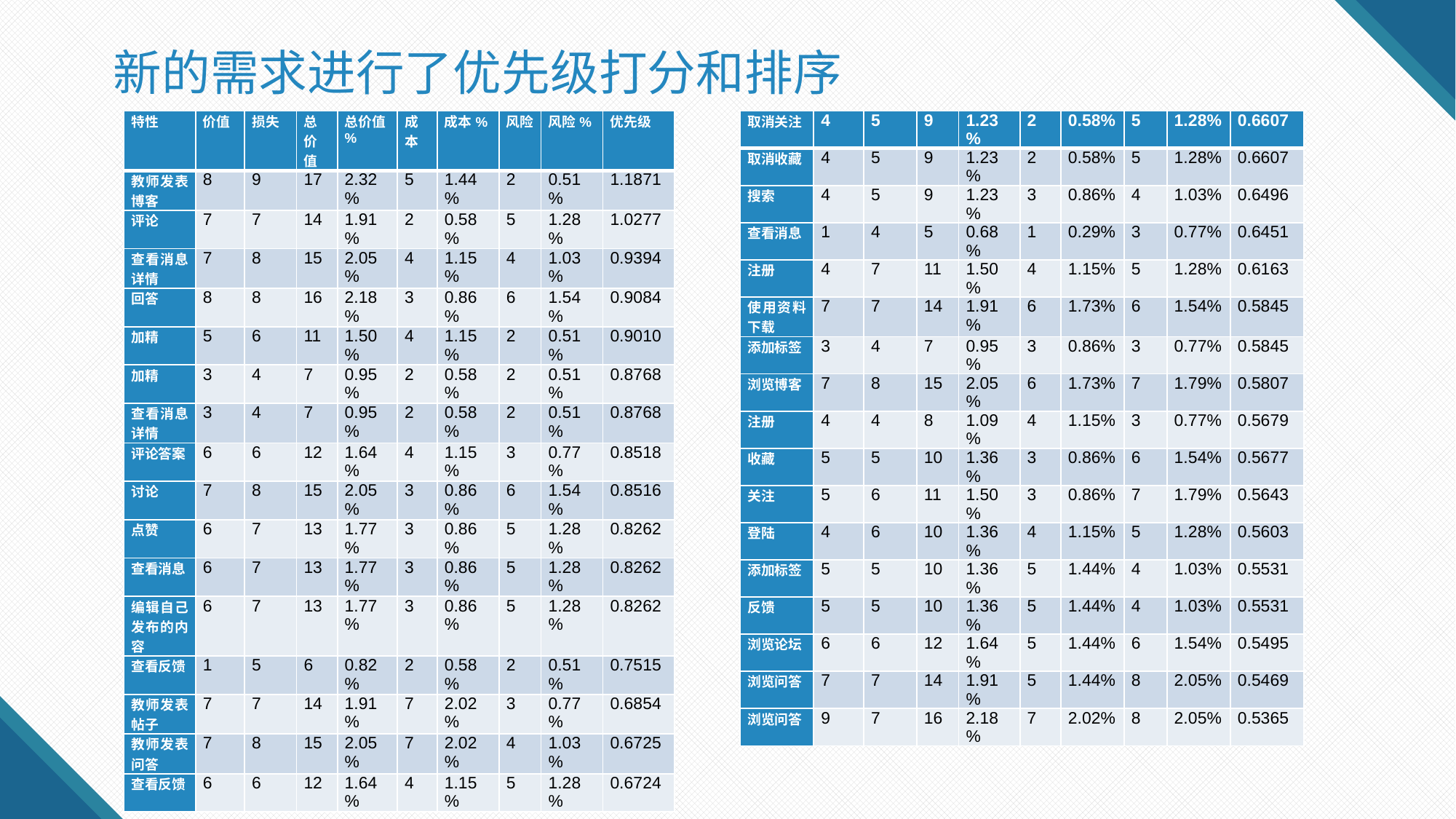

# 新的需求进行了优先级打分和排序
| 特性 | 价值 | 损失 | 总价值 | 总价值% | 成本 | 成本% | 风险 | 风险% | 优先级 |
| --- | --- | --- | --- | --- | --- | --- | --- | --- | --- |
| 教师发表博客 | 8 | 9 | 17 | 2.32% | 5 | 1.44% | 2 | 0.51% | 1.1871 |
| 评论 | 7 | 7 | 14 | 1.91% | 2 | 0.58% | 5 | 1.28% | 1.0277 |
| 查看消息详情 | 7 | 8 | 15 | 2.05% | 4 | 1.15% | 4 | 1.03% | 0.9394 |
| 回答 | 8 | 8 | 16 | 2.18% | 3 | 0.86% | 6 | 1.54% | 0.9084 |
| 加精 | 5 | 6 | 11 | 1.50% | 4 | 1.15% | 2 | 0.51% | 0.9010 |
| 加精 | 3 | 4 | 7 | 0.95% | 2 | 0.58% | 2 | 0.51% | 0.8768 |
| 查看消息详情 | 3 | 4 | 7 | 0.95% | 2 | 0.58% | 2 | 0.51% | 0.8768 |
| 评论答案 | 6 | 6 | 12 | 1.64% | 4 | 1.15% | 3 | 0.77% | 0.8518 |
| 讨论 | 7 | 8 | 15 | 2.05% | 3 | 0.86% | 6 | 1.54% | 0.8516 |
| 点赞 | 6 | 7 | 13 | 1.77% | 3 | 0.86% | 5 | 1.28% | 0.8262 |
| 查看消息 | 6 | 7 | 13 | 1.77% | 3 | 0.86% | 5 | 1.28% | 0.8262 |
| 编辑自己发布的内容 | 6 | 7 | 13 | 1.77% | 3 | 0.86% | 5 | 1.28% | 0.8262 |
| 查看反馈 | 1 | 5 | 6 | 0.82% | 2 | 0.58% | 2 | 0.51% | 0.7515 |
| 教师发表帖子 | 7 | 7 | 14 | 1.91% | 7 | 2.02% | 3 | 0.77% | 0.6854 |
| 教师发表问答 | 7 | 8 | 15 | 2.05% | 7 | 2.02% | 4 | 1.03% | 0.6725 |
| 查看反馈 | 6 | 6 | 12 | 1.64% | 4 | 1.15% | 5 | 1.28% | 0.6724 |
| 取消关注 | 4 | 5 | 9 | 1.23% | 2 | 0.58% | 5 | 1.28% | 0.6607 |
| --- | --- | --- | --- | --- | --- | --- | --- | --- | --- |
| 取消收藏 | 4 | 5 | 9 | 1.23% | 2 | 0.58% | 5 | 1.28% | 0.6607 |
| 搜索 | 4 | 5 | 9 | 1.23% | 3 | 0.86% | 4 | 1.03% | 0.6496 |
| 查看消息 | 1 | 4 | 5 | 0.68% | 1 | 0.29% | 3 | 0.77% | 0.6451 |
| 注册 | 4 | 7 | 11 | 1.50% | 4 | 1.15% | 5 | 1.28% | 0.6163 |
| 使用资料下载 | 7 | 7 | 14 | 1.91% | 6 | 1.73% | 6 | 1.54% | 0.5845 |
| 添加标签 | 3 | 4 | 7 | 0.95% | 3 | 0.86% | 3 | 0.77% | 0.5845 |
| 浏览博客 | 7 | 8 | 15 | 2.05% | 6 | 1.73% | 7 | 1.79% | 0.5807 |
| 注册 | 4 | 4 | 8 | 1.09% | 4 | 1.15% | 3 | 0.77% | 0.5679 |
| 收藏 | 5 | 5 | 10 | 1.36% | 3 | 0.86% | 6 | 1.54% | 0.5677 |
| 关注 | 5 | 6 | 11 | 1.50% | 3 | 0.86% | 7 | 1.79% | 0.5643 |
| 登陆 | 4 | 6 | 10 | 1.36% | 4 | 1.15% | 5 | 1.28% | 0.5603 |
| 添加标签 | 5 | 5 | 10 | 1.36% | 5 | 1.44% | 4 | 1.03% | 0.5531 |
| 反馈 | 5 | 5 | 10 | 1.36% | 5 | 1.44% | 4 | 1.03% | 0.5531 |
| 浏览论坛 | 6 | 6 | 12 | 1.64% | 5 | 1.44% | 6 | 1.54% | 0.5495 |
| 浏览问答 | 7 | 7 | 14 | 1.91% | 5 | 1.44% | 8 | 2.05% | 0.5469 |
| 浏览问答 | 9 | 7 | 16 | 2.18% | 7 | 2.02% | 8 | 2.05% | 0.5365 |